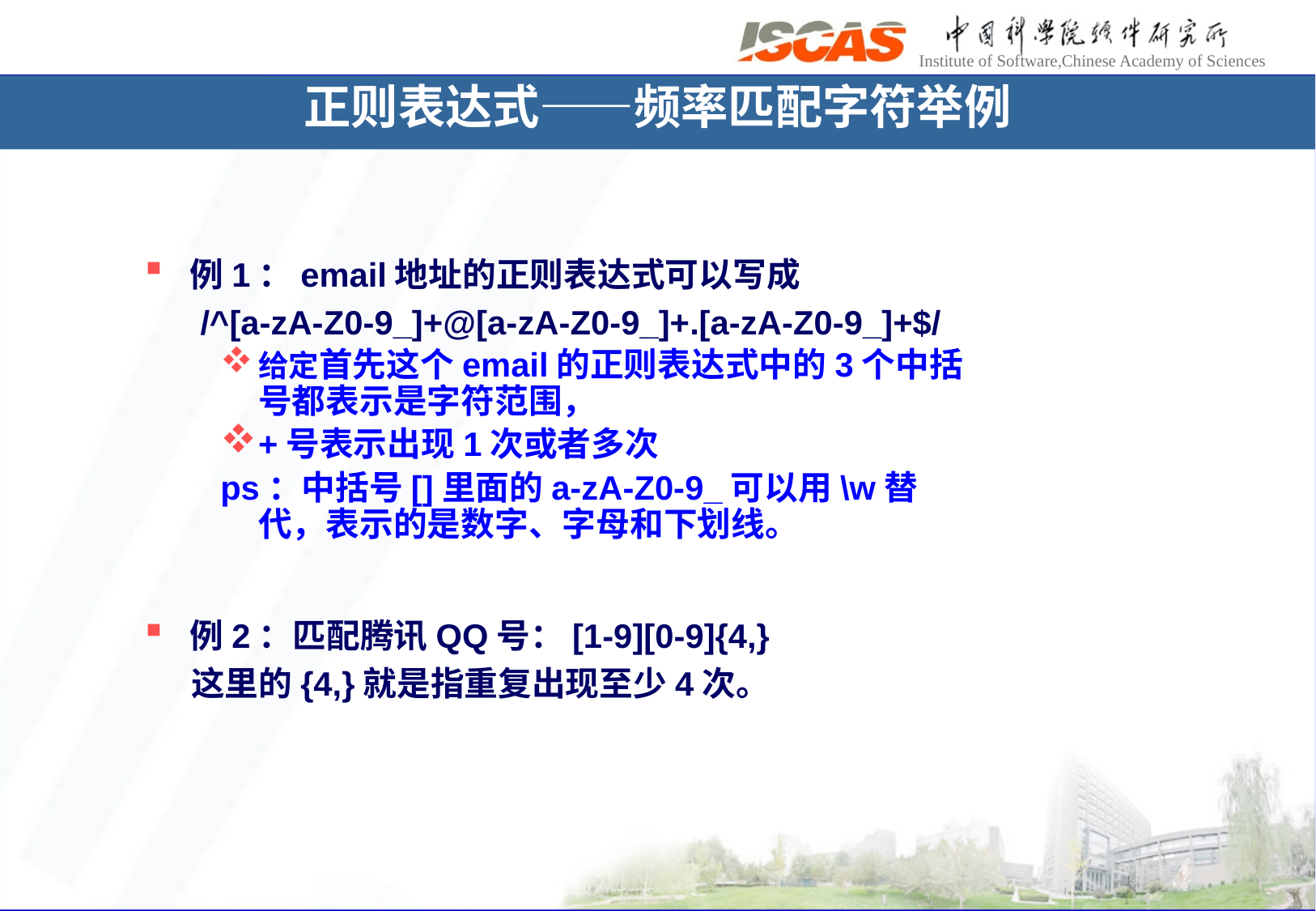

正则表达式——频率匹配字符举例
例1：email地址的正则表达式可以写成
      /^[a-zA-Z0-9_]+@[a-zA-Z0-9_]+.[a-zA-Z0-9_]+$/
给定首先这个email的正则表达式中的3个中括号都表示是字符范围，
+号表示出现1次或者多次
ps：中括号[]里面的a-zA-Z0-9_可以用\w替代，表示的是数字、字母和下划线。

例2：匹配腾讯QQ号：[1-9][0-9]{4,}
     这里的{4,}就是指重复出现至少4次。